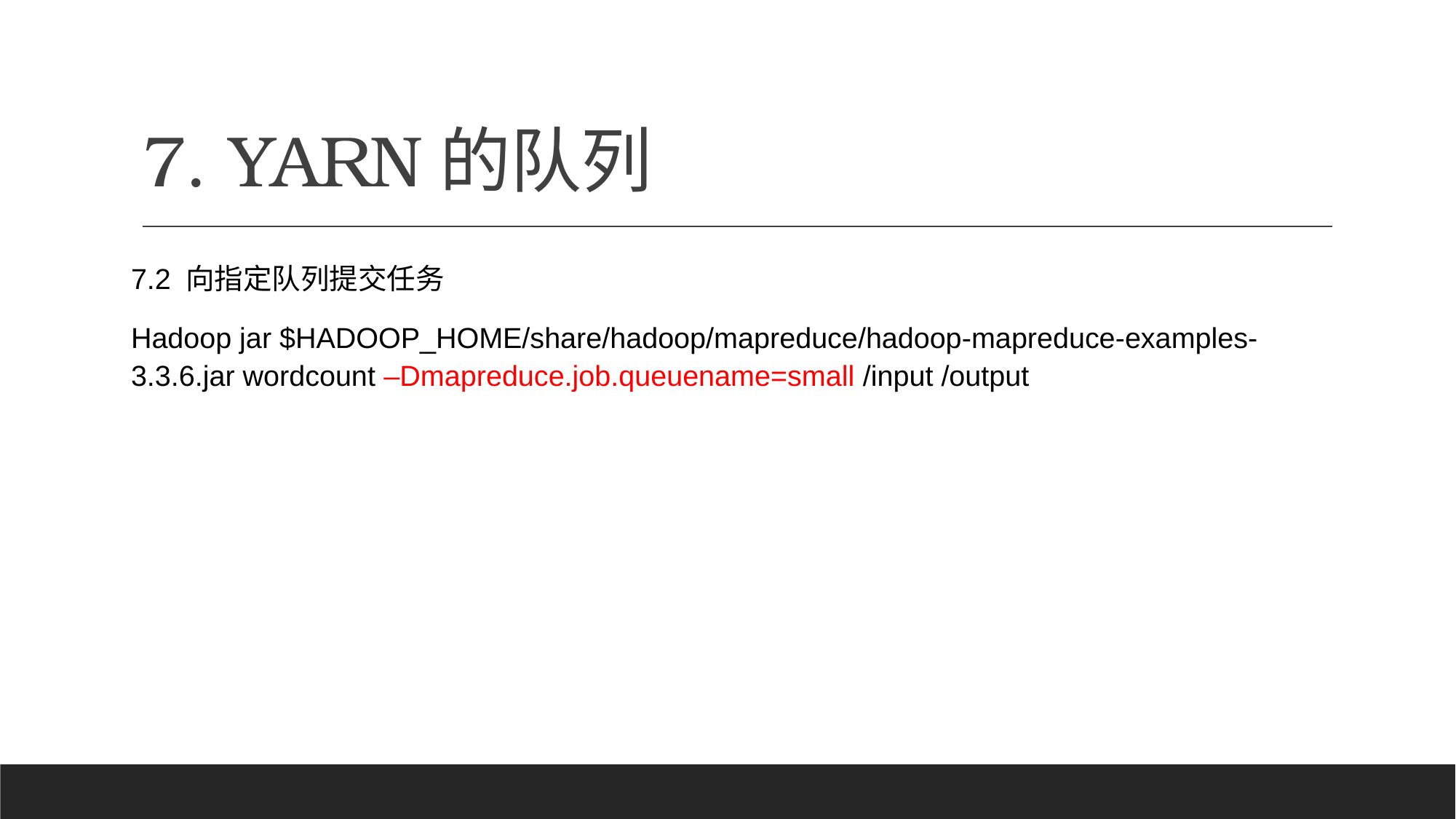

# 7. YARN的队列
7.2 向指定队列提交任务
Hadoop jar $HADOOP_HOME/share/hadoop/mapreduce/hadoop-mapreduce-examples-3.3.6.jar wordcount –Dmapreduce.job.queuename=small /input /output